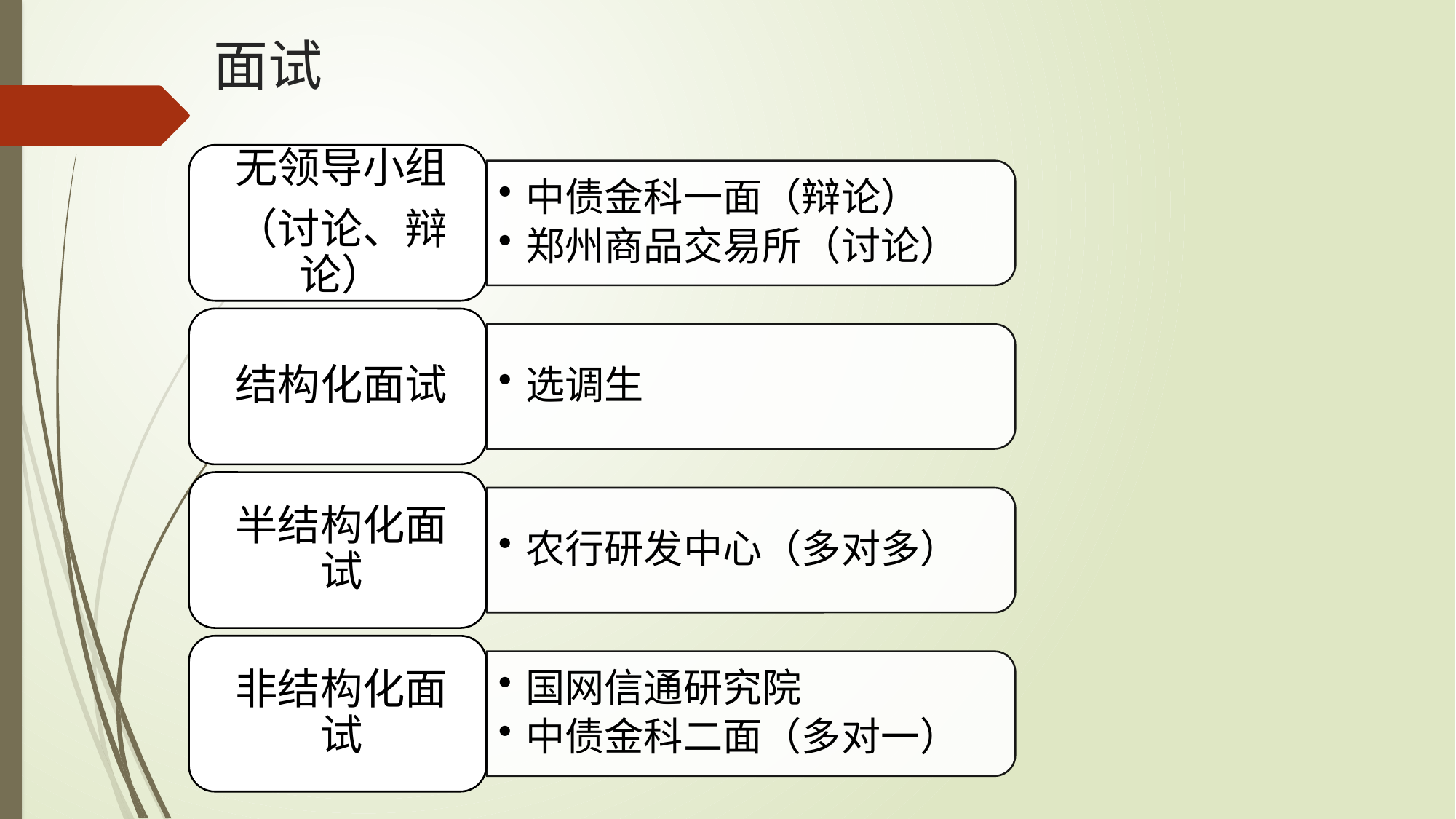

# 面试
中债金科一面（辩论）
郑州商品交易所（讨论）
无领导小组
（讨论、辩论）
选调生
结构化面试
农行研发中心（多对多）
半结构化面试
国网信通研究院
中债金科二面（多对一）
非结构化面试